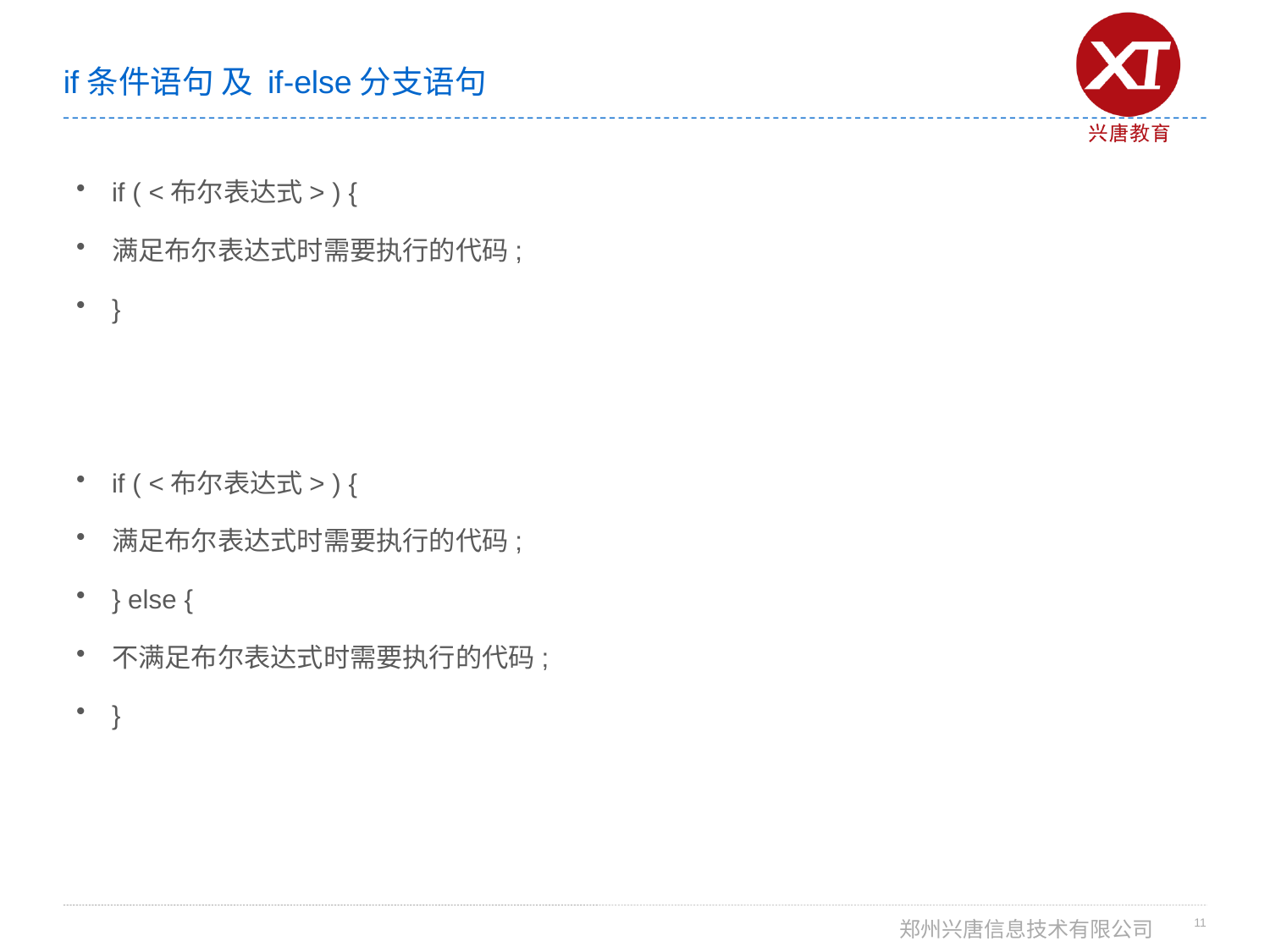

# if条件语句 及 if-else分支语句
if ( <布尔表达式> ) {
满足布尔表达式时需要执行的代码;
}

if ( <布尔表达式> ) {
满足布尔表达式时需要执行的代码;
} else {
不满足布尔表达式时需要执行的代码;
}

11